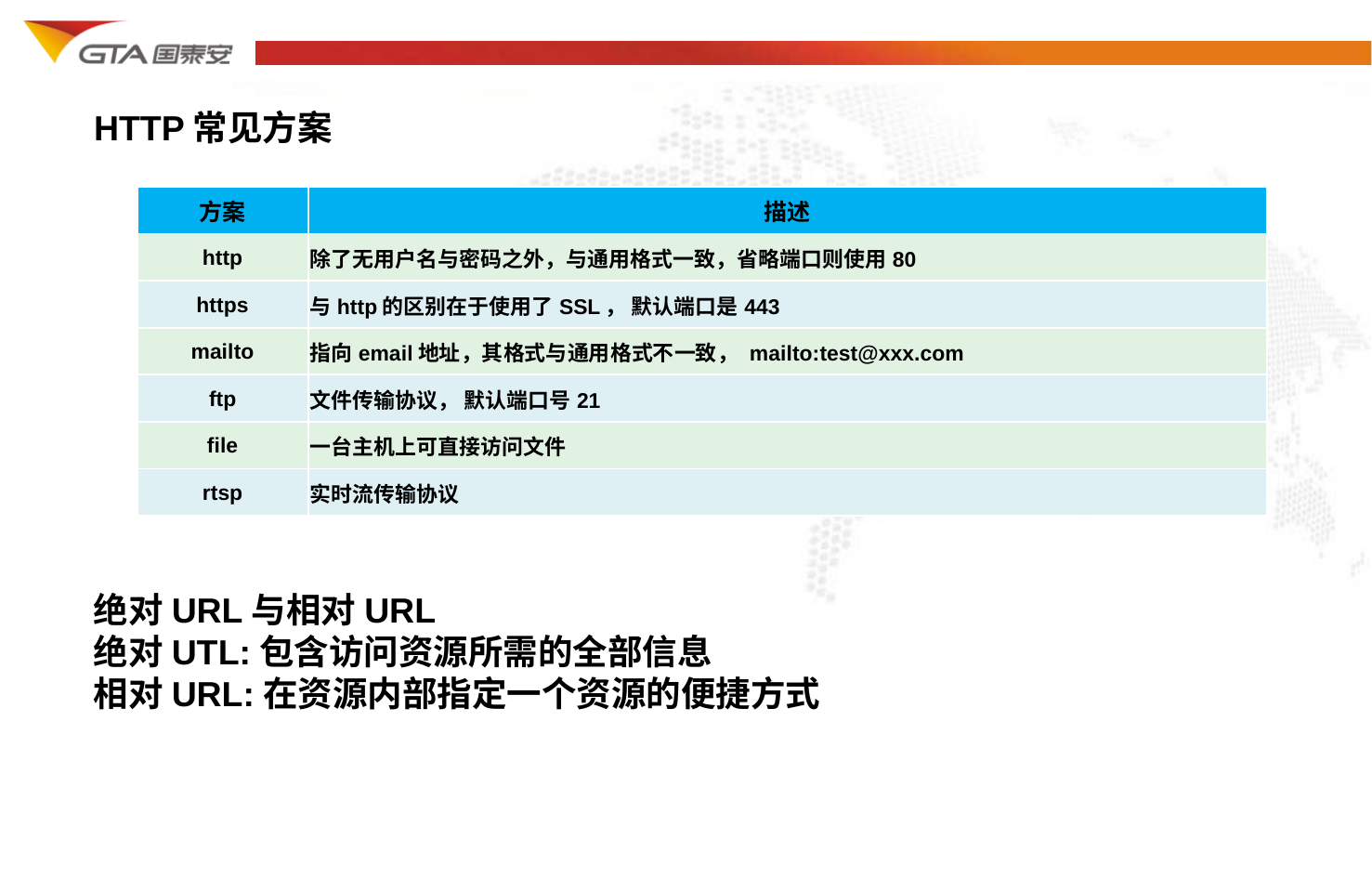

HTTP常见方案
| 方案 | 描述 |
| --- | --- |
| http | 除了无用户名与密码之外，与通用格式一致，省略端口则使用80 |
| https | 与http的区别在于使用了SSL， 默认端口是443 |
| mailto | 指向email地址，其格式与通用格式不一致， mailto:test@xxx.com |
| ftp | 文件传输协议， 默认端口号21 |
| file | 一台主机上可直接访问文件 |
| rtsp | 实时流传输协议 |
绝对URL与相对URL
绝对UTL:包含访问资源所需的全部信息
相对URL:在资源内部指定一个资源的便捷方式